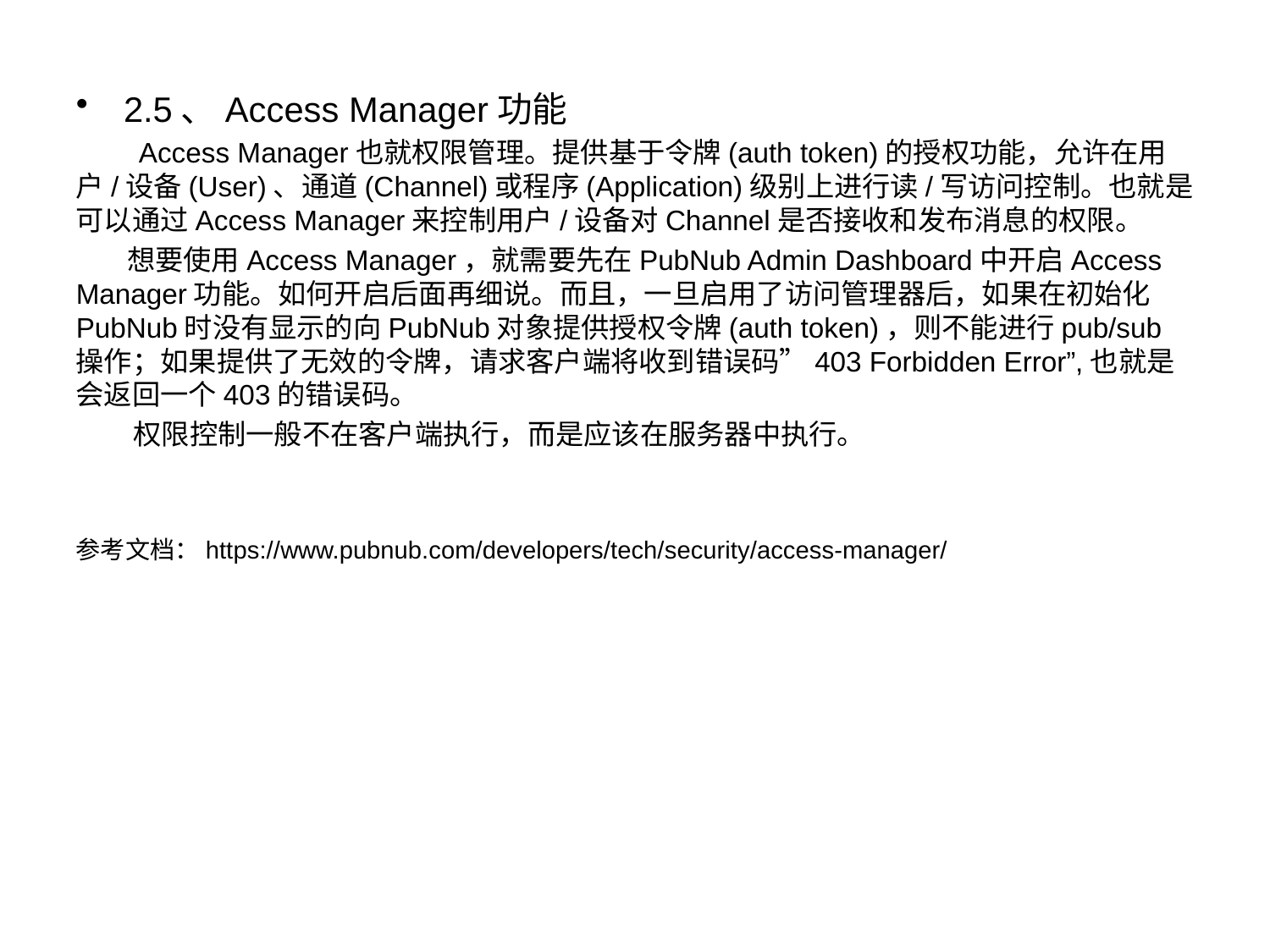

2.5、Access Manager功能
        Access Manager也就权限管理。提供基于令牌(auth token)的授权功能，允许在用户/设备(User)、通道(Channel)或程序(Application)级别上进行读/写访问控制。也就是可以通过Access Manager来控制用户/设备对Channel是否接收和发布消息的权限。
       想要使用Access Manager，就需要先在PubNub Admin Dashboard中开启Access Manager功能。如何开启后面再细说。而且，一旦启用了访问管理器后，如果在初始化PubNub时没有显示的向PubNub对象提供授权令牌(auth token)，则不能进行pub/sub操作；如果提供了无效的令牌，请求客户端将收到错误码”403 Forbidden Error”,也就是会返回一个403的错误码。
        权限控制一般不在客户端执行，而是应该在服务器中执行。

参考文档：https://www.pubnub.com/developers/tech/security/access-manager/